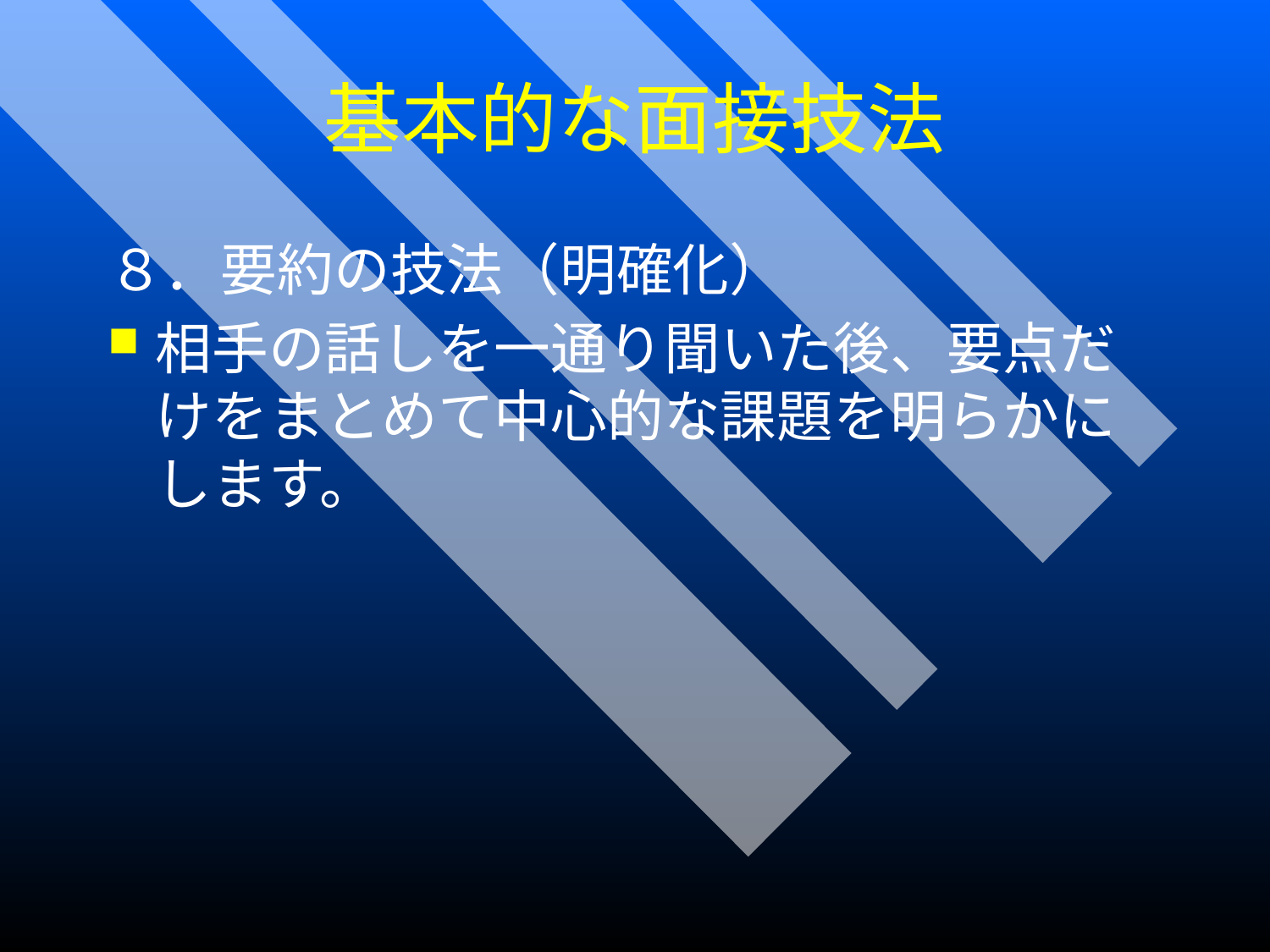

基本的な面接技法
８．要約の技法（明確化）
相手の話しを一通り聞いた後、要点だけをまとめて中心的な課題を明らかにします。